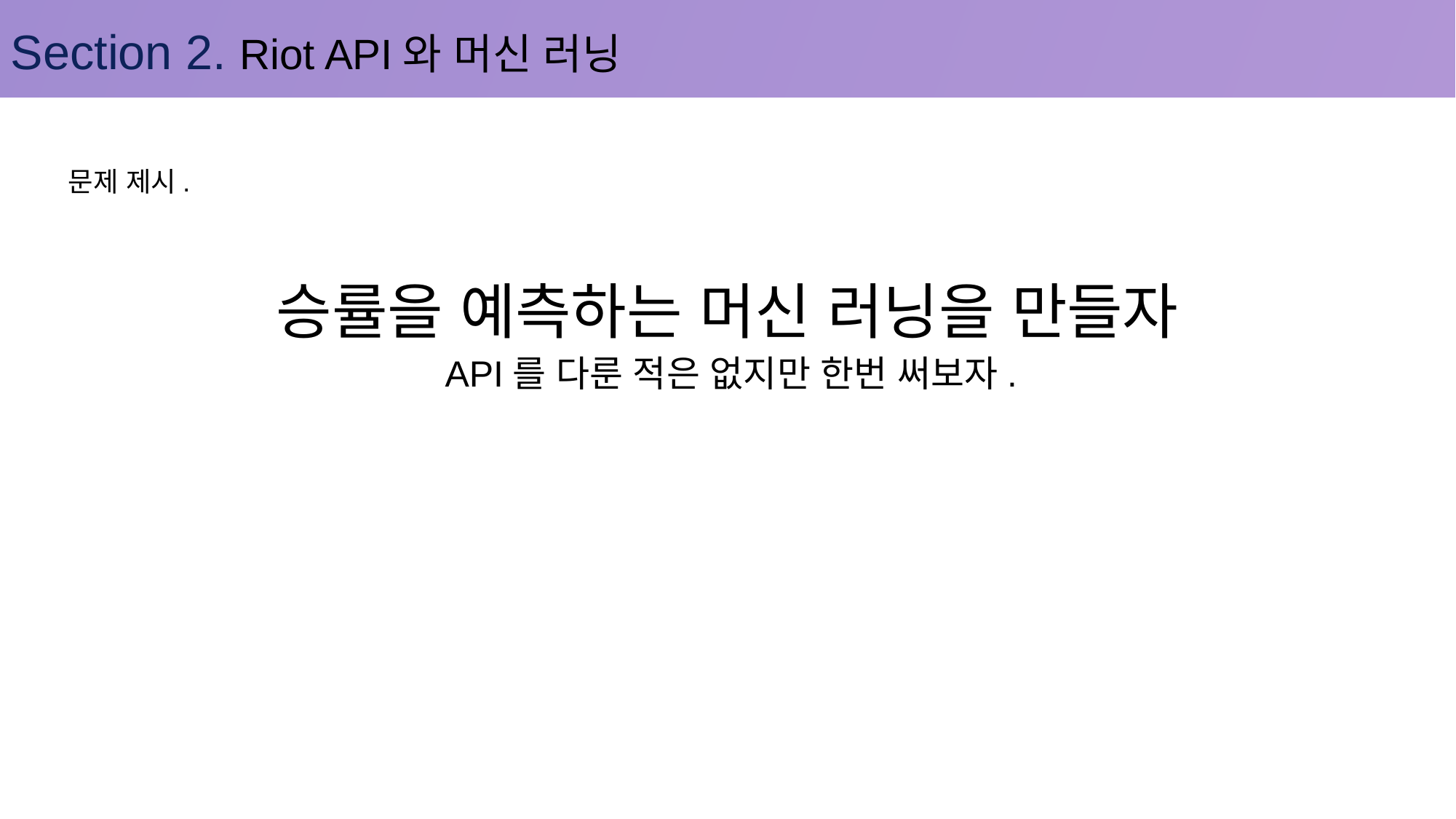

Section 2. Riot API와 머신 러닝
문제 제시.

승률을 예측하는 머신 러닝을 만들자
API를 다룬 적은 없지만 한번 써보자.